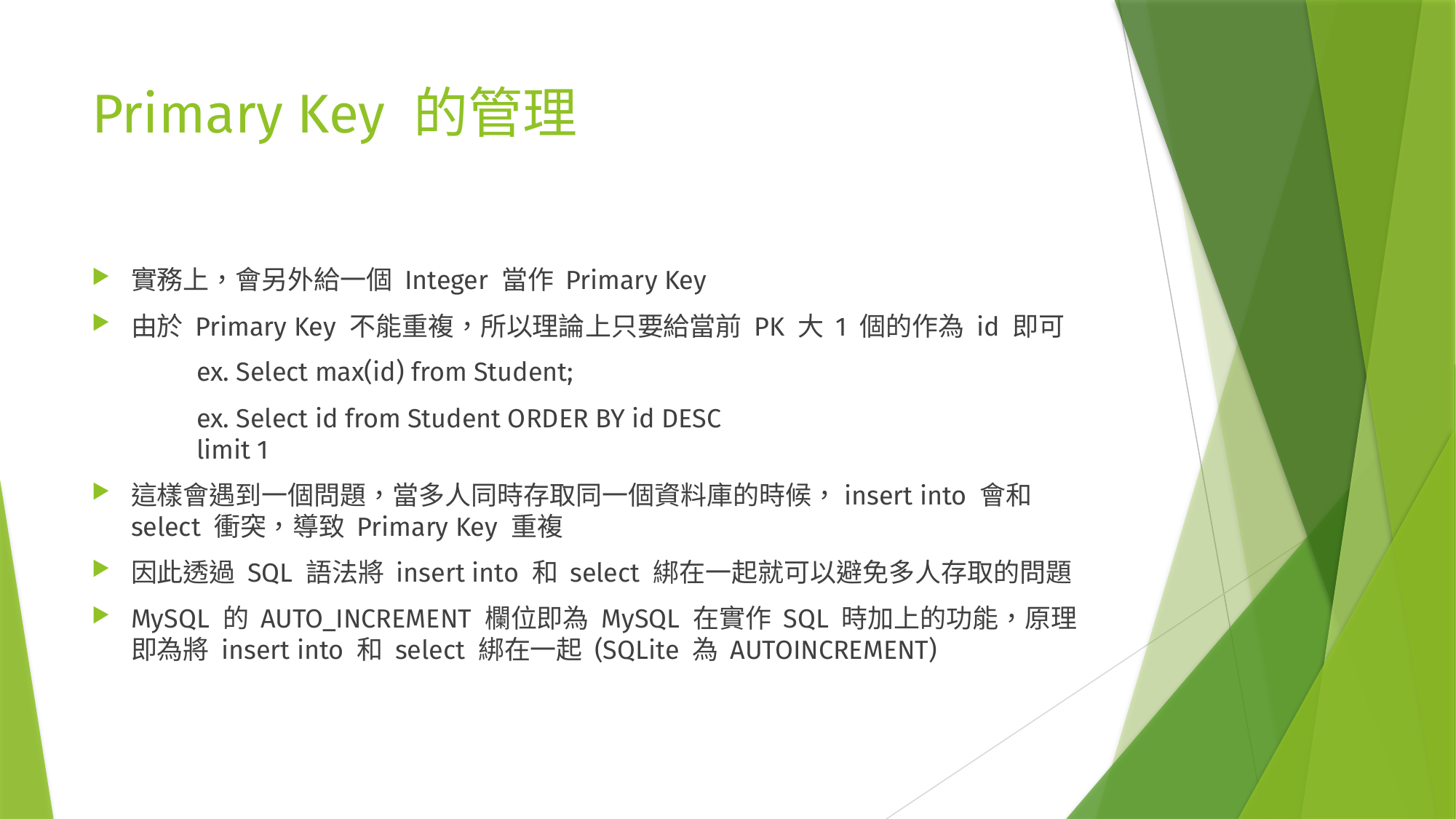

# Primary Key 的管理
實務上，會另外給一個 Integer 當作 Primary Key
由於 Primary Key 不能重複，所以理論上只要給當前 PK 大 1 個的作為 id 即可
	ex. Select max(id) from Student;
	ex. Select id from Student ORDER BY id DESC
		limit 1
這樣會遇到一個問題，當多人同時存取同一個資料庫的時候，insert into 會和 select 衝突，導致 Primary Key 重複
因此透過 SQL 語法將 insert into 和 select 綁在一起就可以避免多人存取的問題
MySQL 的 AUTO_INCREMENT 欄位即為 MySQL 在實作 SQL 時加上的功能，原理即為將 insert into 和 select 綁在一起 (SQLite 為 AUTOINCREMENT)